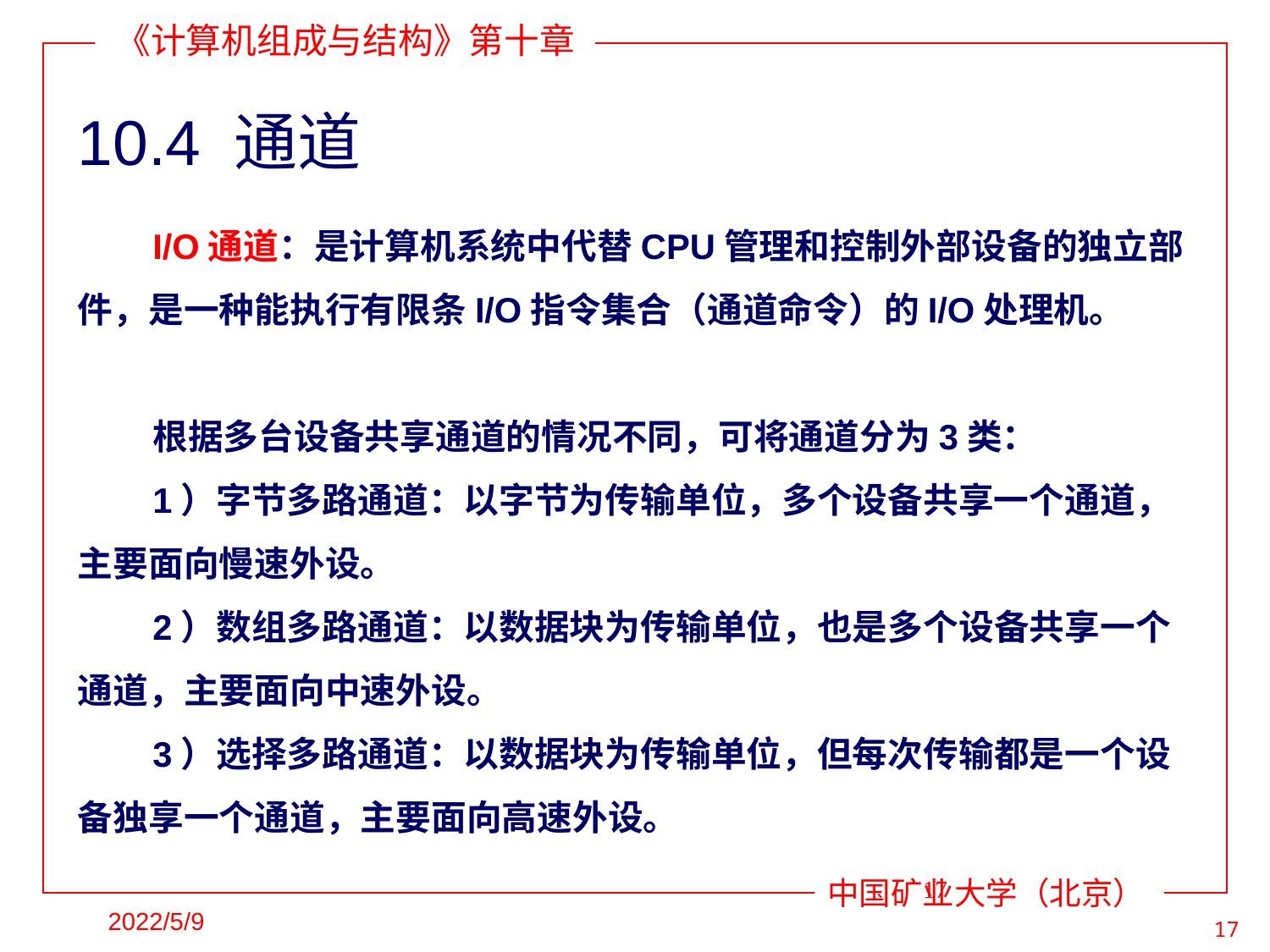

# 10.4 通道
I/O通道：是计算机系统中代替CPU管理和控制外部设备的独立部件，是一种能执行有限条I/O指令集合（通道命令）的I/O处理机。

根据多台设备共享通道的情况不同，可将通道分为3类：
1）字节多路通道：以字节为传输单位，多个设备共享一个通道，主要面向慢速外设。
2）数组多路通道：以数据块为传输单位，也是多个设备共享一个通道，主要面向中速外设。
3）选择多路通道：以数据块为传输单位，但每次传输都是一个设备独享一个通道，主要面向高速外设。
17
2022/5/9